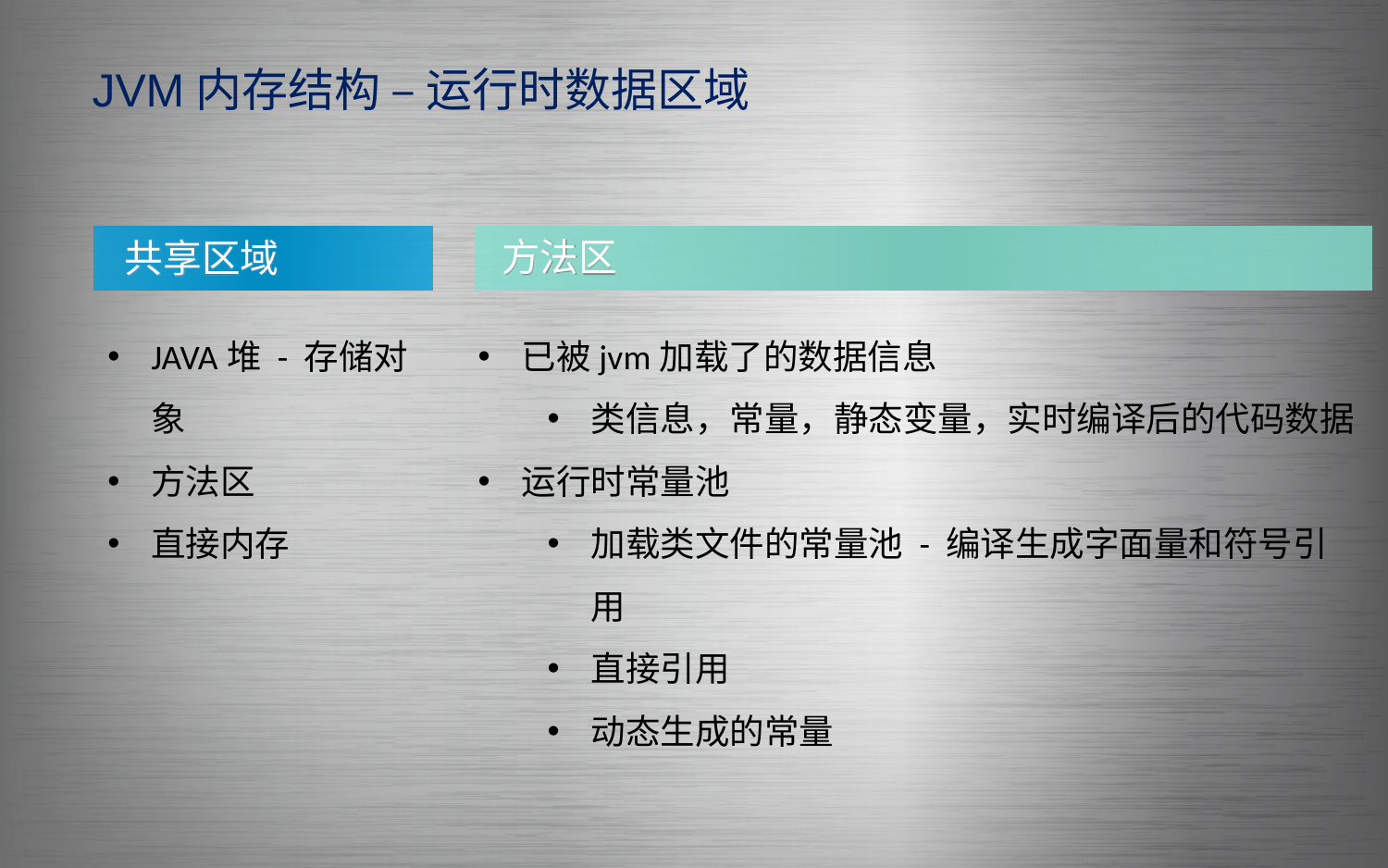

JVM内存结构 – 运行时数据区域

方法区

共享区域
JAVA堆 - 存储对象
方法区
直接内存
已被jvm加载了的数据信息
类信息，常量，静态变量，实时编译后的代码数据
运行时常量池
加载类文件的常量池 - 编译生成字面量和符号引用
直接引用
动态生成的常量